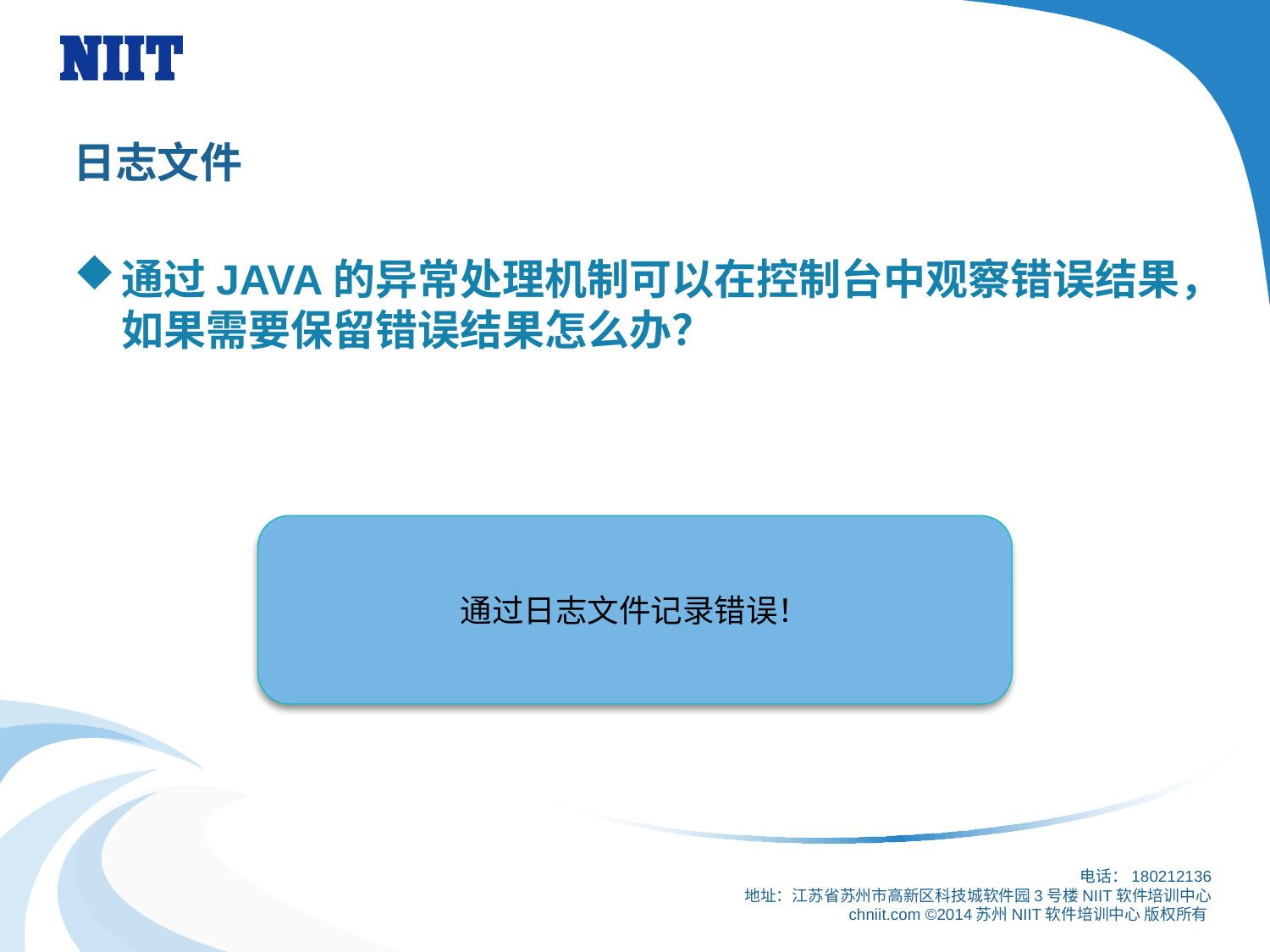

# 日志文件
通过JAVA的异常处理机制可以在控制台中观察错误结果，如果需要保留错误结果怎么办？
通过日志文件记录错误！